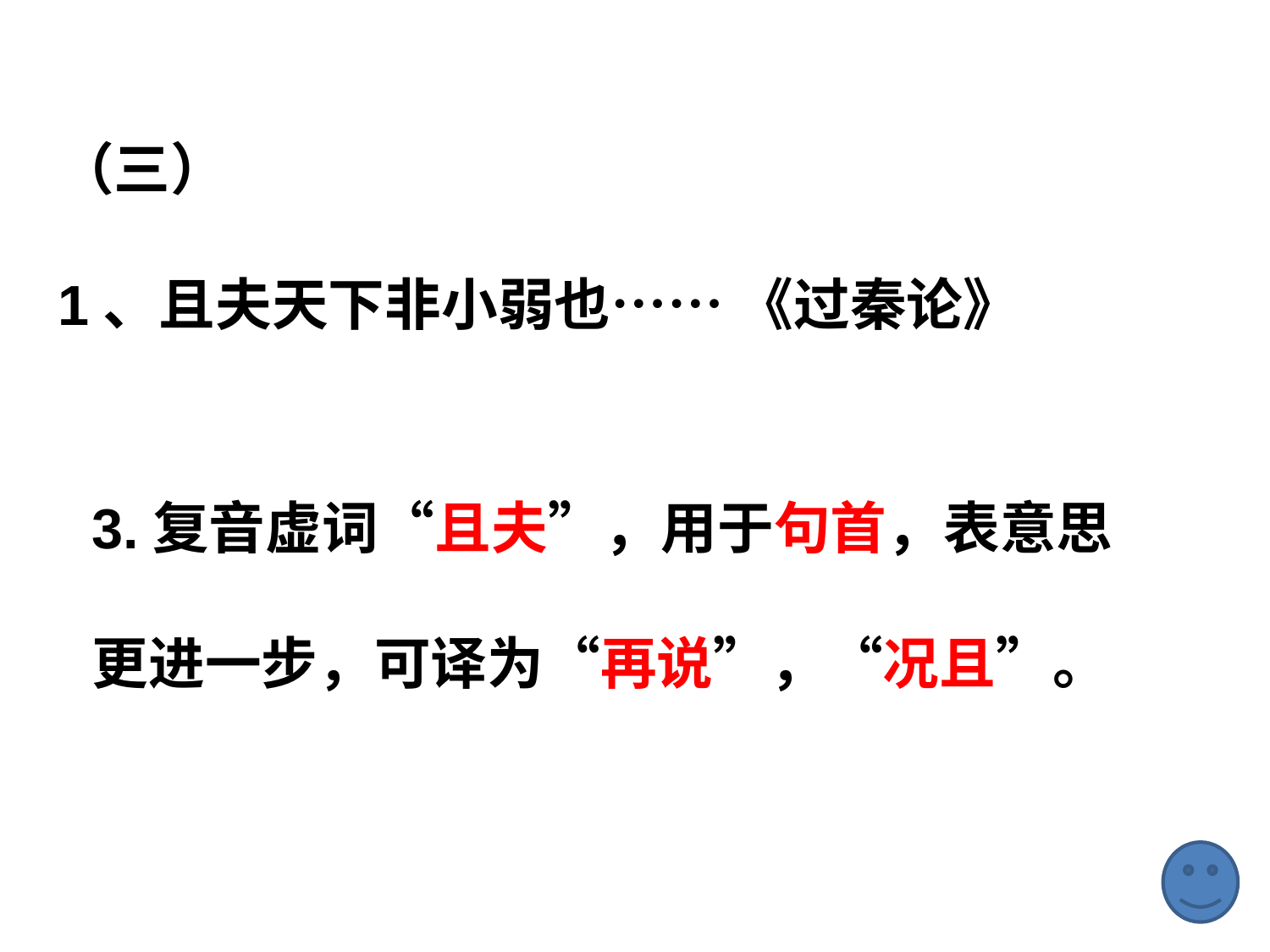

（三）

1、且夫天下非小弱也…… 《过秦论》
3.复音虚词“且夫”，用于句首，表意思

更进一步，可译为“再说”，“况且”。